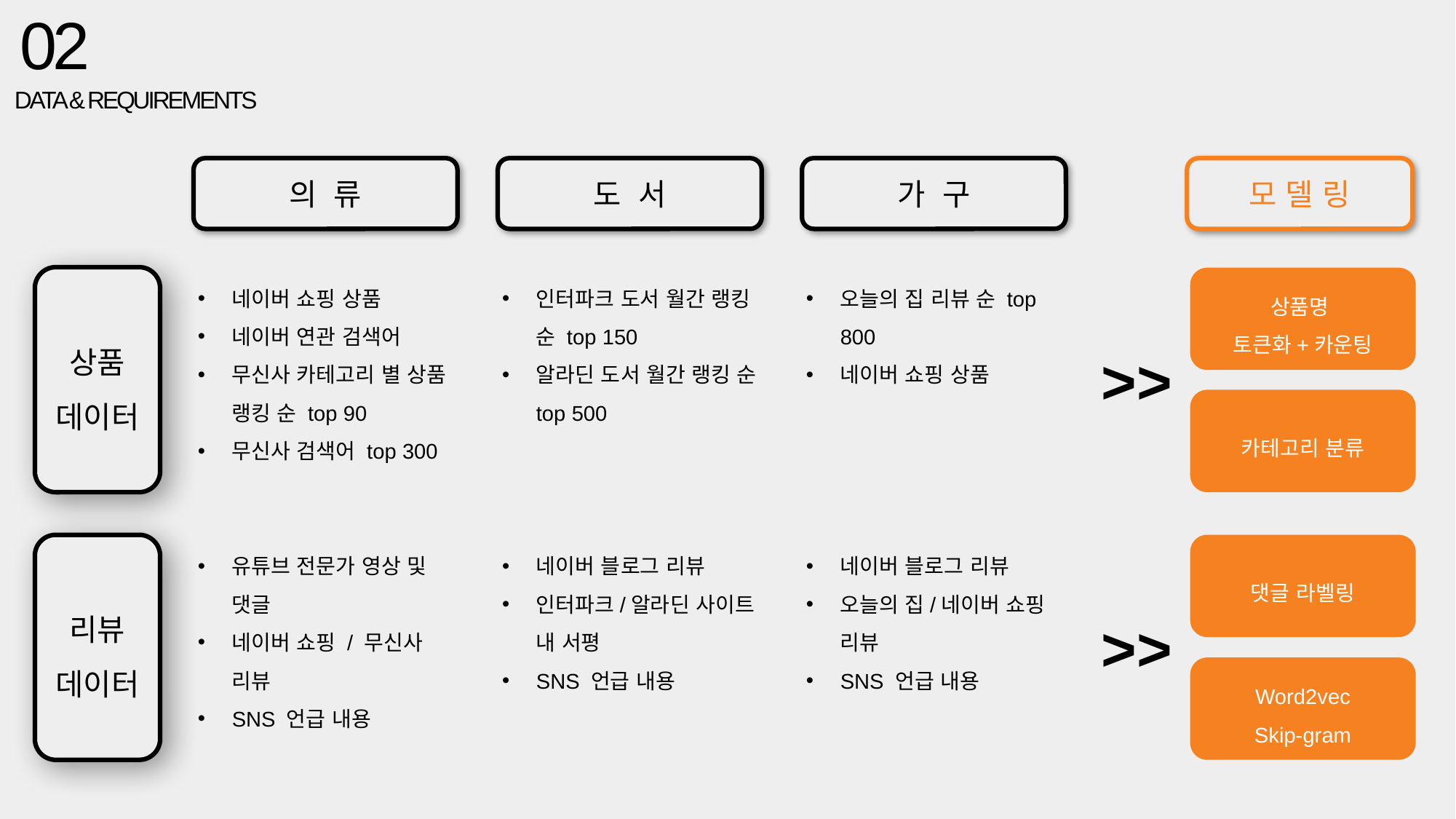

02
 DATA & REQUIREMENTS

의  류
도  서
가  구
모 델 링
상품
데이터
네이버 쇼핑 상품
네이버 연관 검색어
무신사 카테고리 별 상품 랭킹 순 top 90
무신사 검색어 top 300
인터파크 도서 월간 랭킹 순 top 150
알라딘 도서 월간 랭킹 순 top 500
오늘의 집 리뷰 순 top 800
네이버 쇼핑 상품
상품명
토큰화+카운팅
>>
카테고리 분류
리뷰
데이터
유튜브 전문가 영상 및 댓글
네이버 쇼핑 / 무신사 리뷰
SNS 언급 내용
네이버 블로그 리뷰
인터파크/알라딘 사이트 내 서평
SNS 언급 내용
네이버 블로그 리뷰
오늘의 집/네이버 쇼핑 리뷰
SNS 언급 내용
댓글 라벨링
>>
Word2vec
Skip-gram